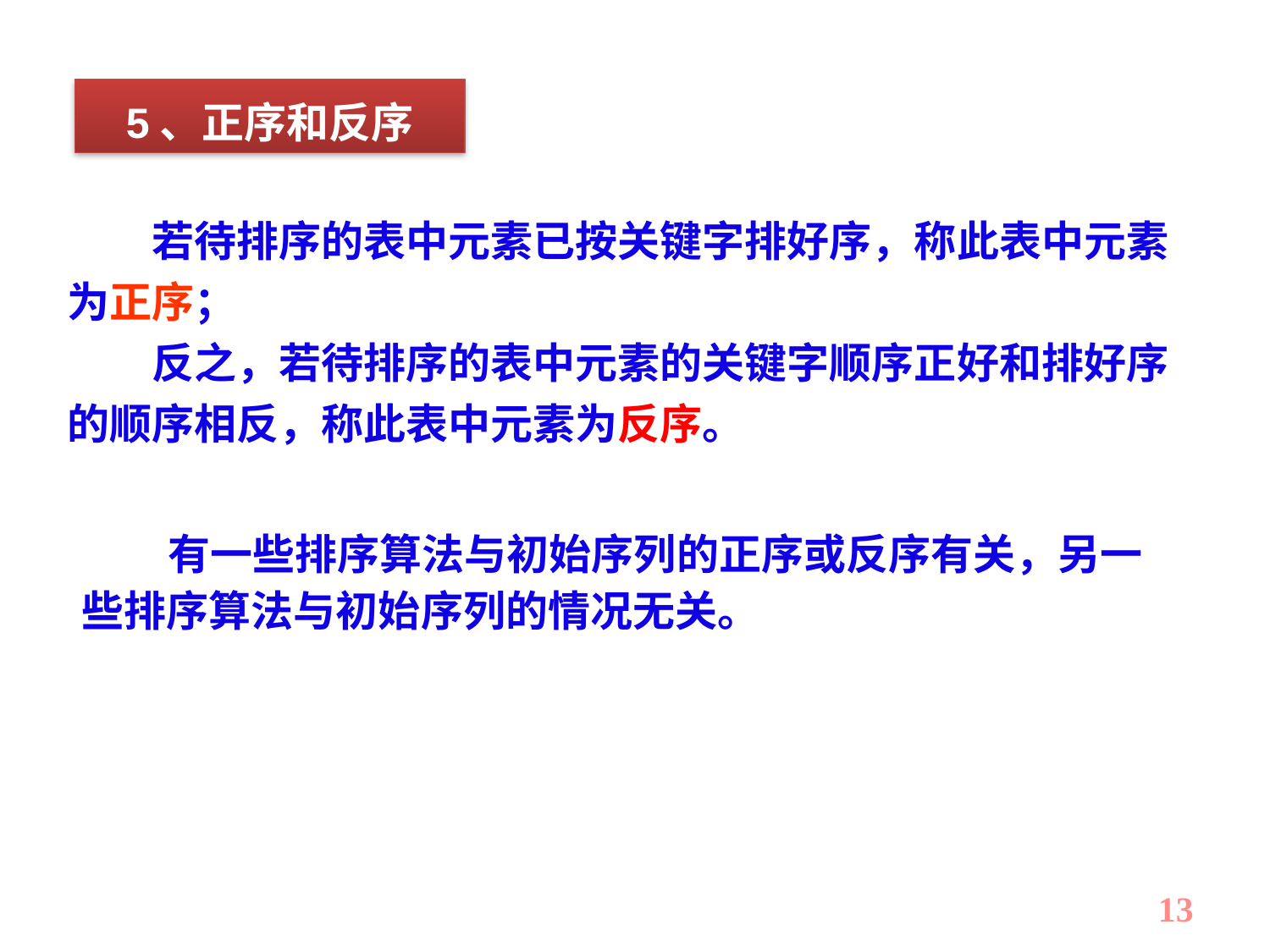

5、正序和反序
　　若待排序的表中元素已按关键字排好序，称此表中元素为正序；
　　反之，若待排序的表中元素的关键字顺序正好和排好序的顺序相反，称此表中元素为反序。
        有一些排序算法与初始序列的正序或反序有关，另一些排序算法与初始序列的情况无关。
13